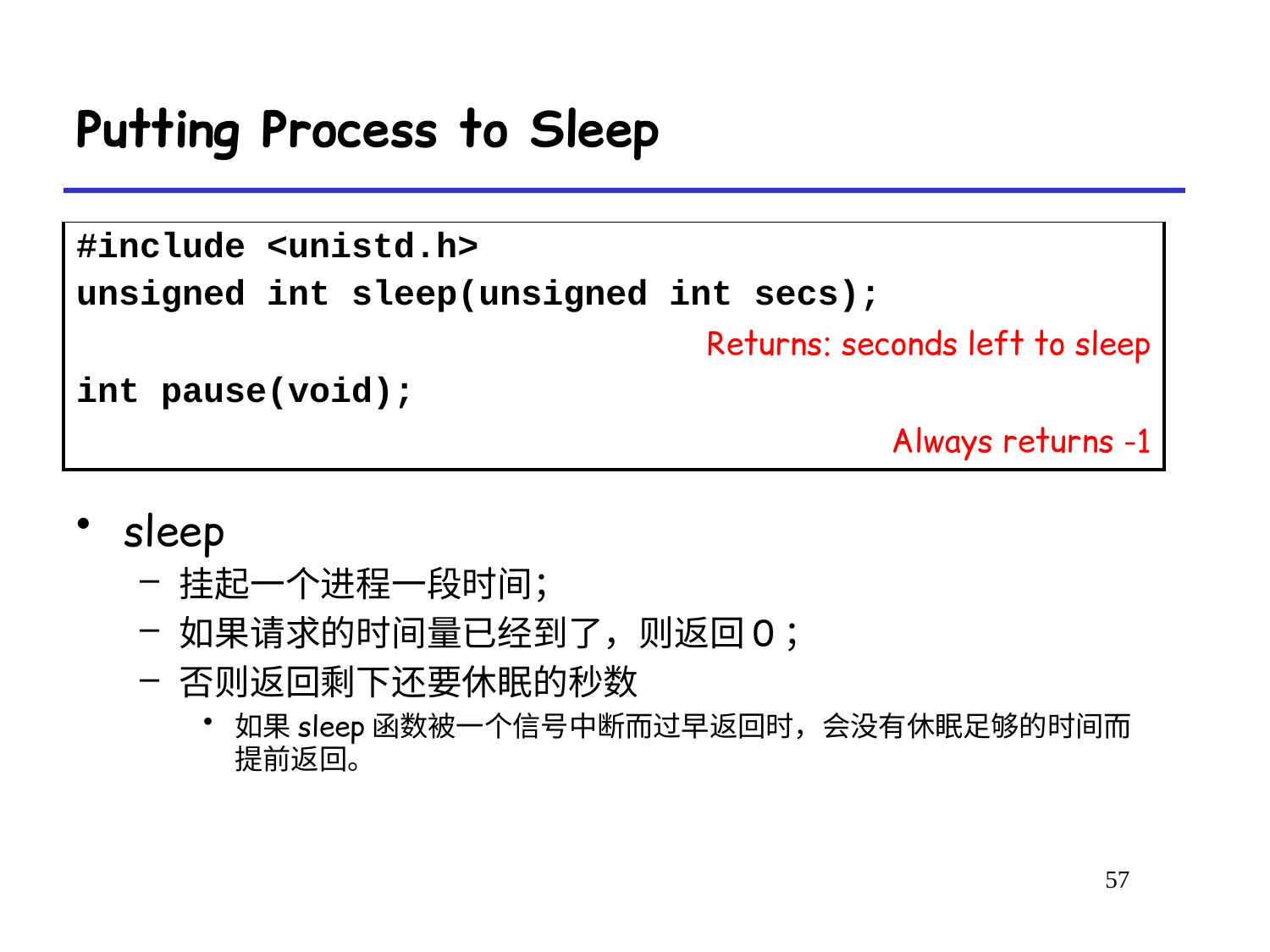

Putting Process to Sleep
| #include <unistd.h> unsigned int sleep(unsigned int secs); Returns: seconds left to sleep int pause(void); Always returns -1 |
| --- |
sleep
挂起一个进程一段时间；
如果请求的时间量已经到了，则返回0；
否则返回剩下还要休眠的秒数
如果sleep函数被一个信号中断而过早返回时，会没有休眠足够的时间而提前返回。
# 57